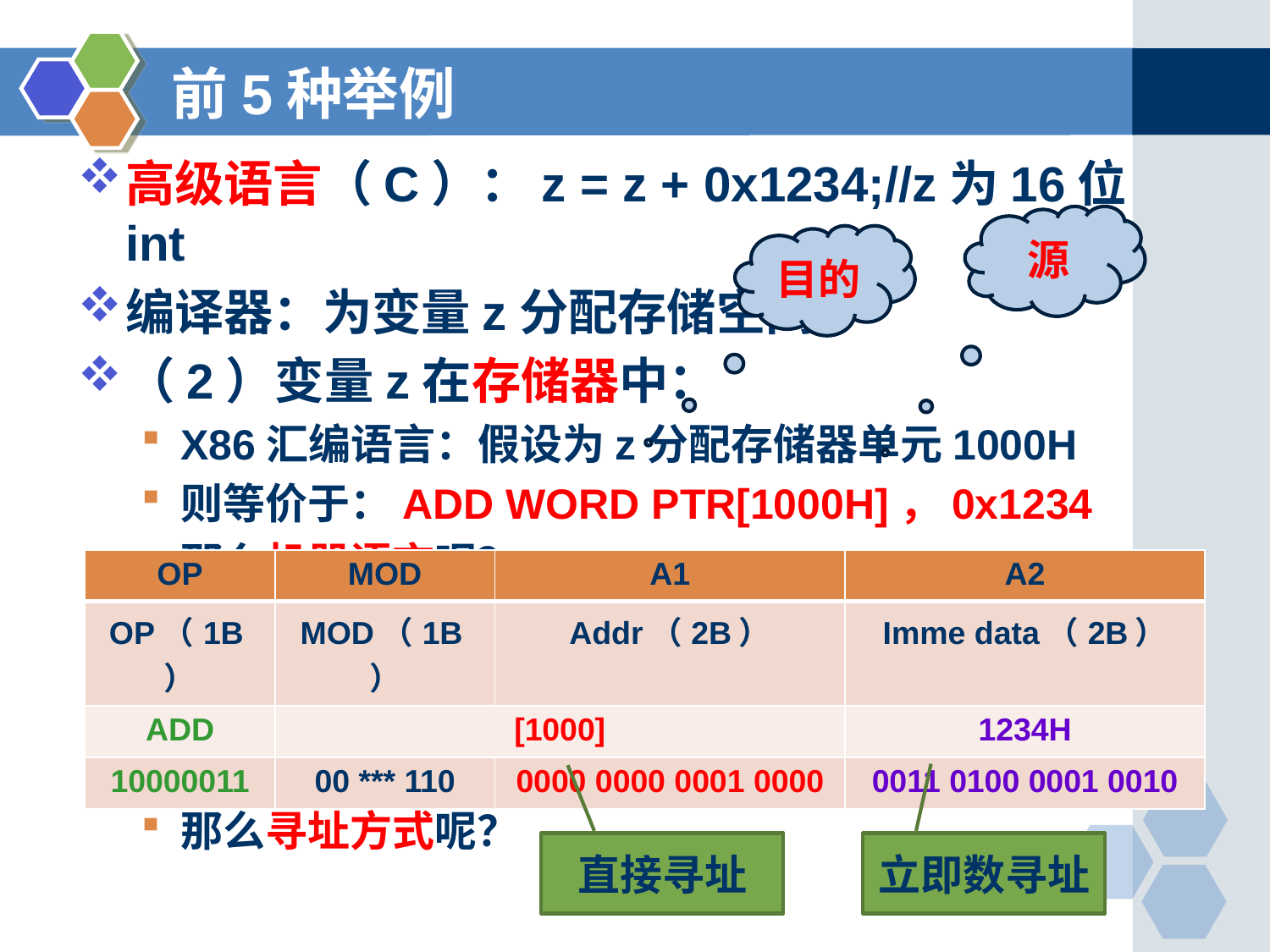

# 前5种举例
高级语言（C）：z = z + 0x1234;//z为16位int
编译器：为变量z分配存储空间
（2）变量z在存储器中：
X86汇编语言：假设为z分配存储器单元1000H
则等价于：ADD WORD PTR[1000H]，0x1234
那么机器语言呢？

源
目的
| OP | MOD | A1 | A2 |
| --- | --- | --- | --- |
| OP（1B） | MOD（1B） | Addr（2B） | Imme data（2B） |
| ADD | [1000] |  | 1234H |
| 10000011 | 00 \*\*\* 110 | 0000 0000 0001 0000 | 0011 0100 0001 0010 |
那么寻址方式呢？

直接寻址
立即数寻址